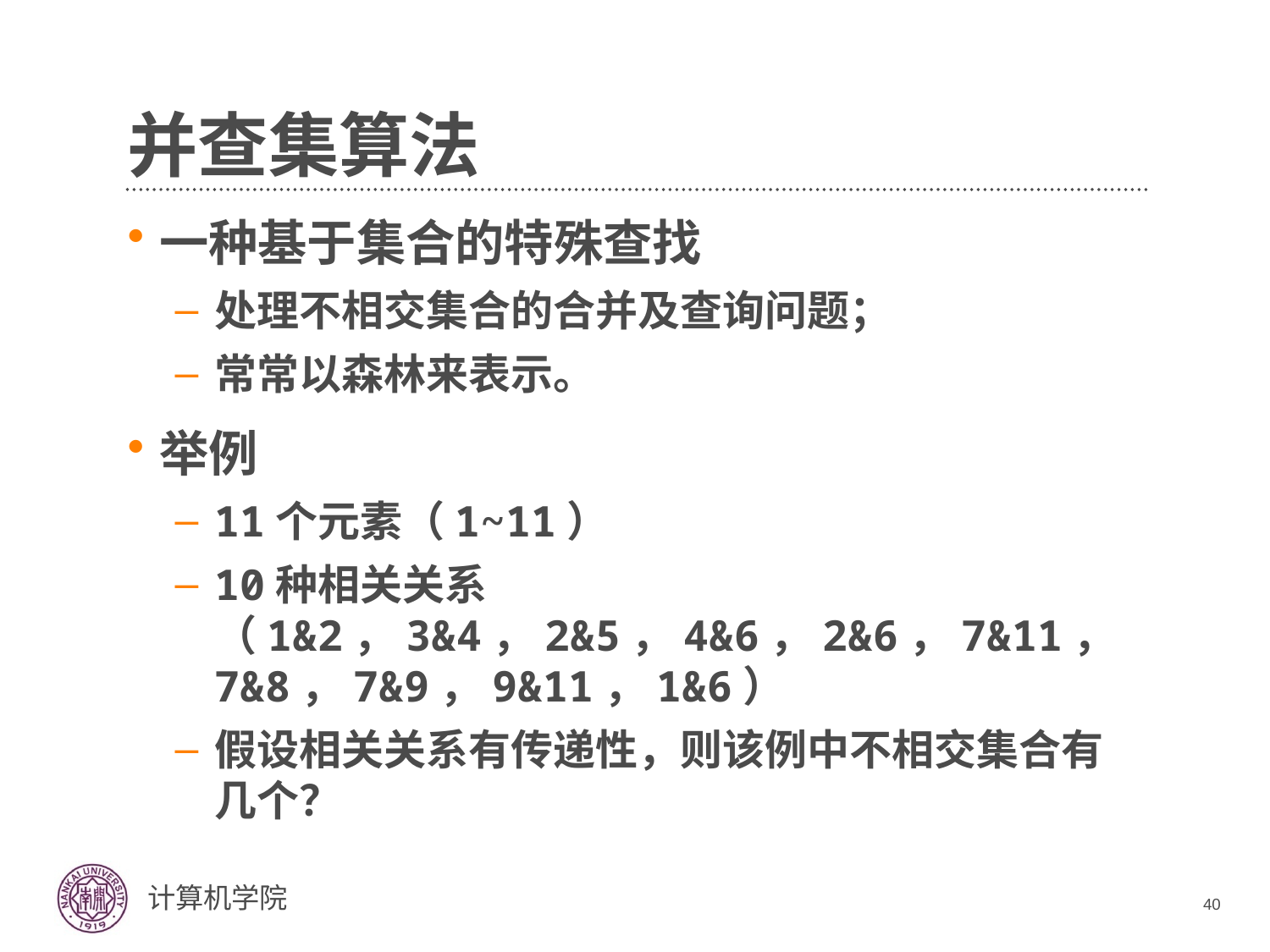

# 并查集算法
一种基于集合的特殊查找
处理不相交集合的合并及查询问题；
常常以森林来表示。
举例
11个元素（1~11）
10种相关关系（1&2，3&4，2&5，4&6，2&6，7&11，7&8，7&9，9&11，1&6）
假设相关关系有传递性，则该例中不相交集合有几个？
40